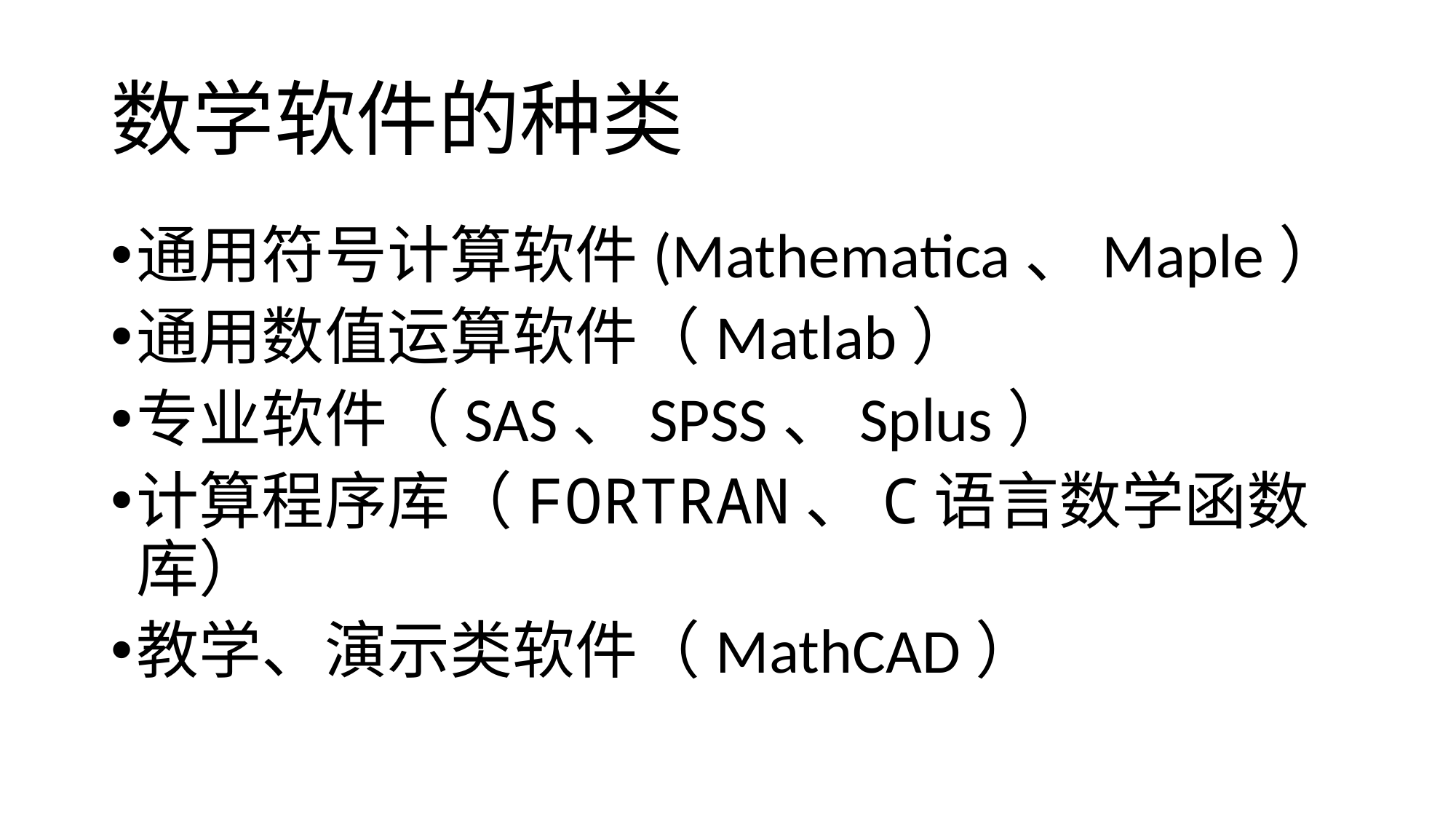

# 数学软件的种类
通用符号计算软件(Mathematica、Maple）
通用数值运算软件（Matlab）
专业软件（SAS、SPSS、Splus）
计算程序库（FORTRAN、C语言数学函数库）
教学、演示类软件（MathCAD）